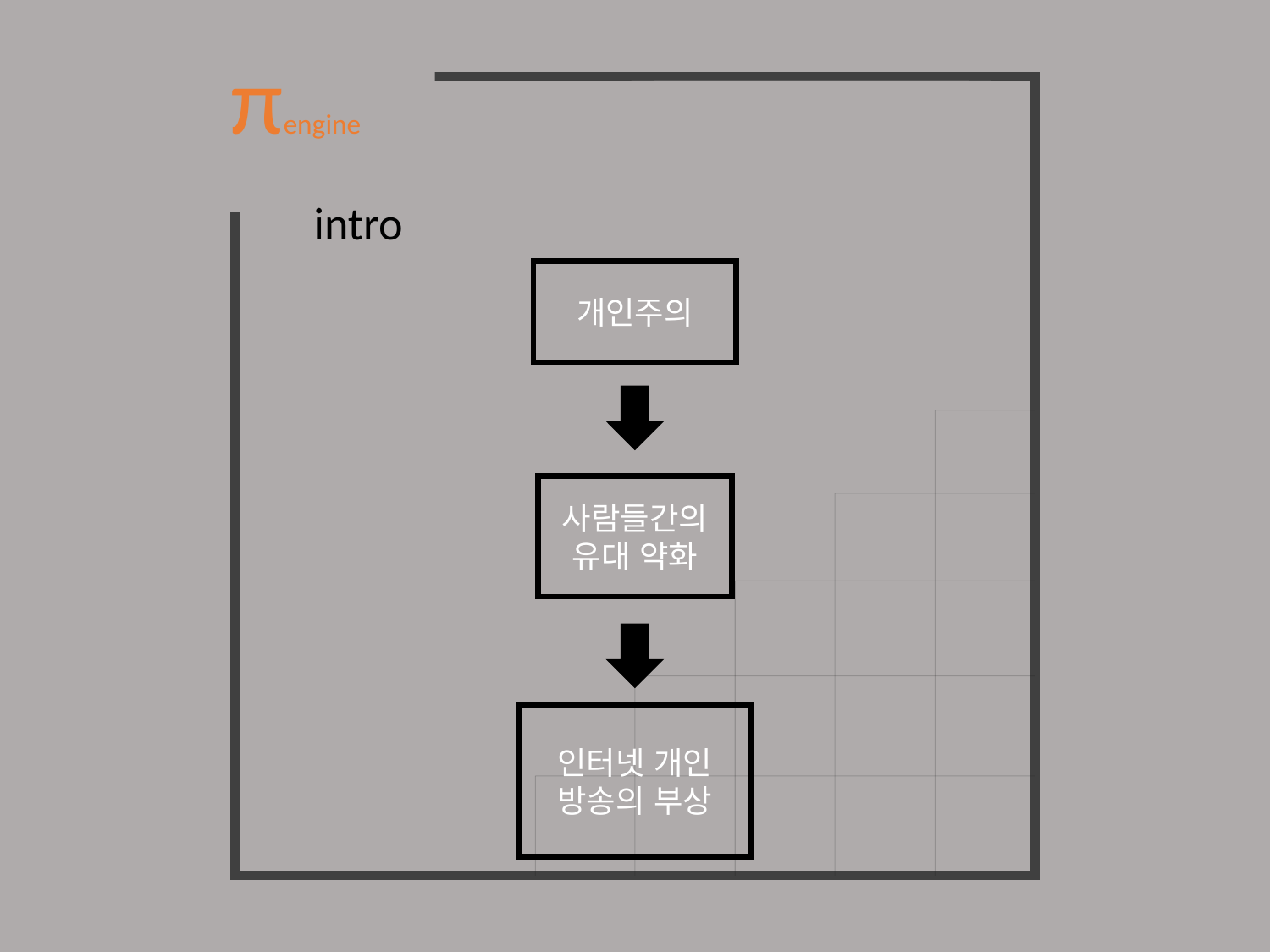

πengine

intro
개인주의

사람들간의 유대 약화

인터넷 개인 방송의 부상